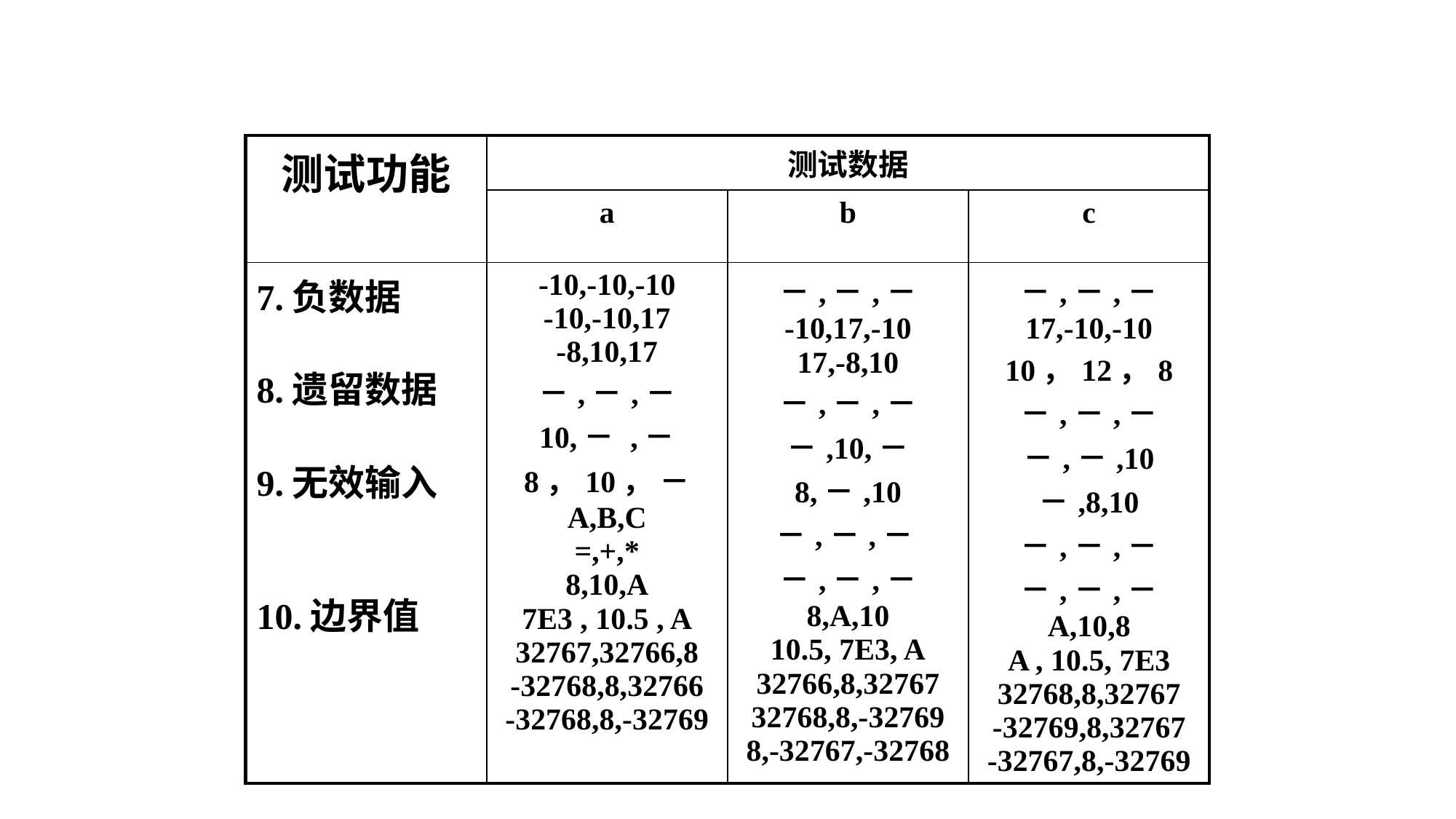

| 测试功能 | 测试数据 |  |  |
| --- | --- | --- | --- |
|  | a | b | c |
| 7.负数据 8.遗留数据 9.无效输入 10.边界值 | -10,-10,-10 -10,-10,17 -8,10,17 －,－,－ 10,－ ,－ 8，10， － A,B,C =,+,\* 8,10,A 7E3 , 10.5 , A 32767,32766,8 -32768,8,32766 -32768,8,-32769 | －,－,－ -10,17,-10 17,-8,10 －,－,－ －,10,－ 8,－,10 －,－,－ －,－,－ 8,A,10 10.5, 7E3, A 32766,8,32767 32768,8,-32769 8,-32767,-32768 | －,－,－ 17,-10,-10 10，12，8 －,－,－ －,－,10 －,8,10 －,－,－ －,－,－ A,10,8 A , 10.5, 7E3 32768,8,32767 -32769,8,32767 -32767,8,-32769 |